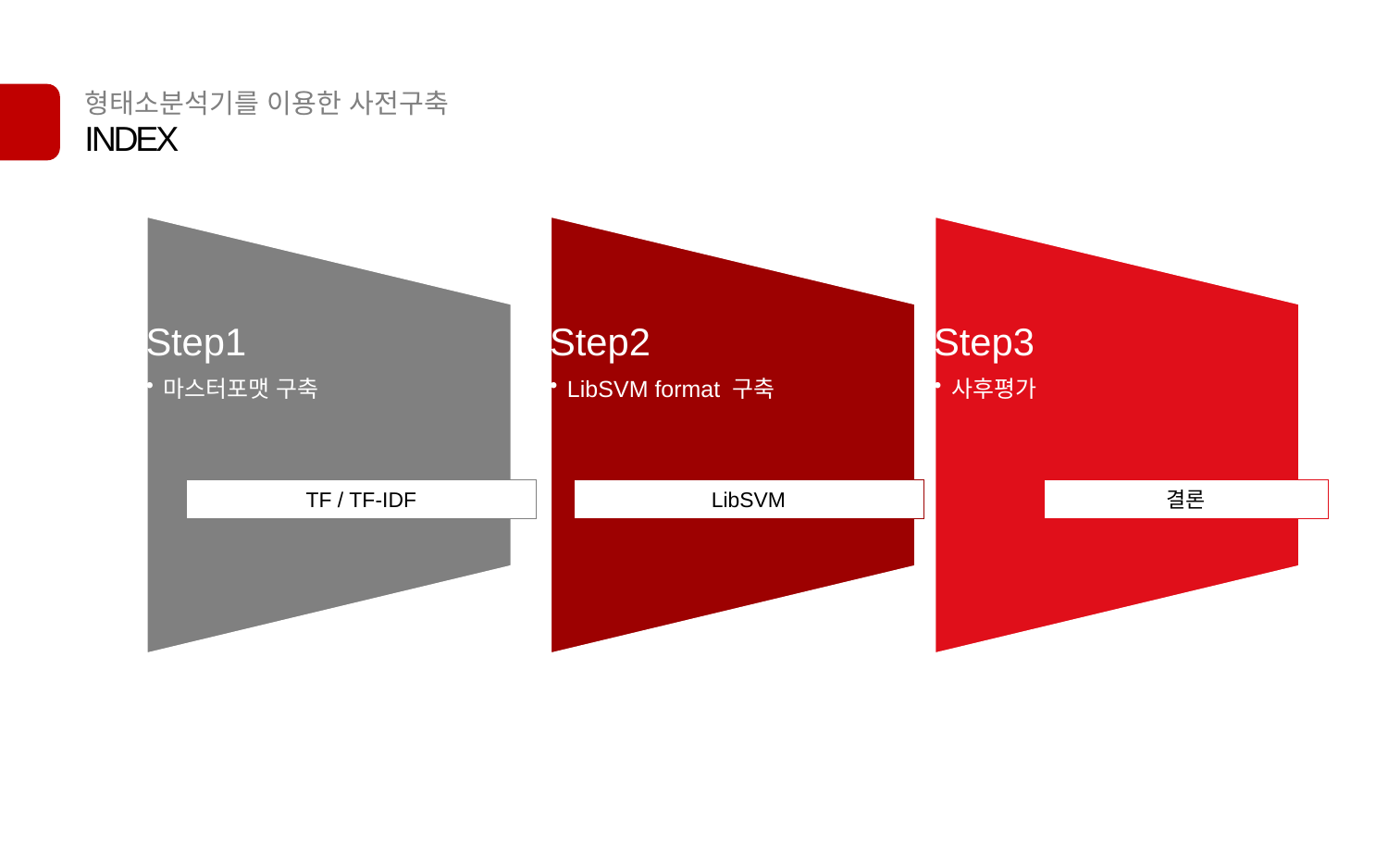

형태소분석기를 이용한 사전구축

INDEX
Step1
마스터포맷 구축
Step2
LibSVM format 구축
Step3
사후평가
TF / TF-IDF
LibSVM
결론